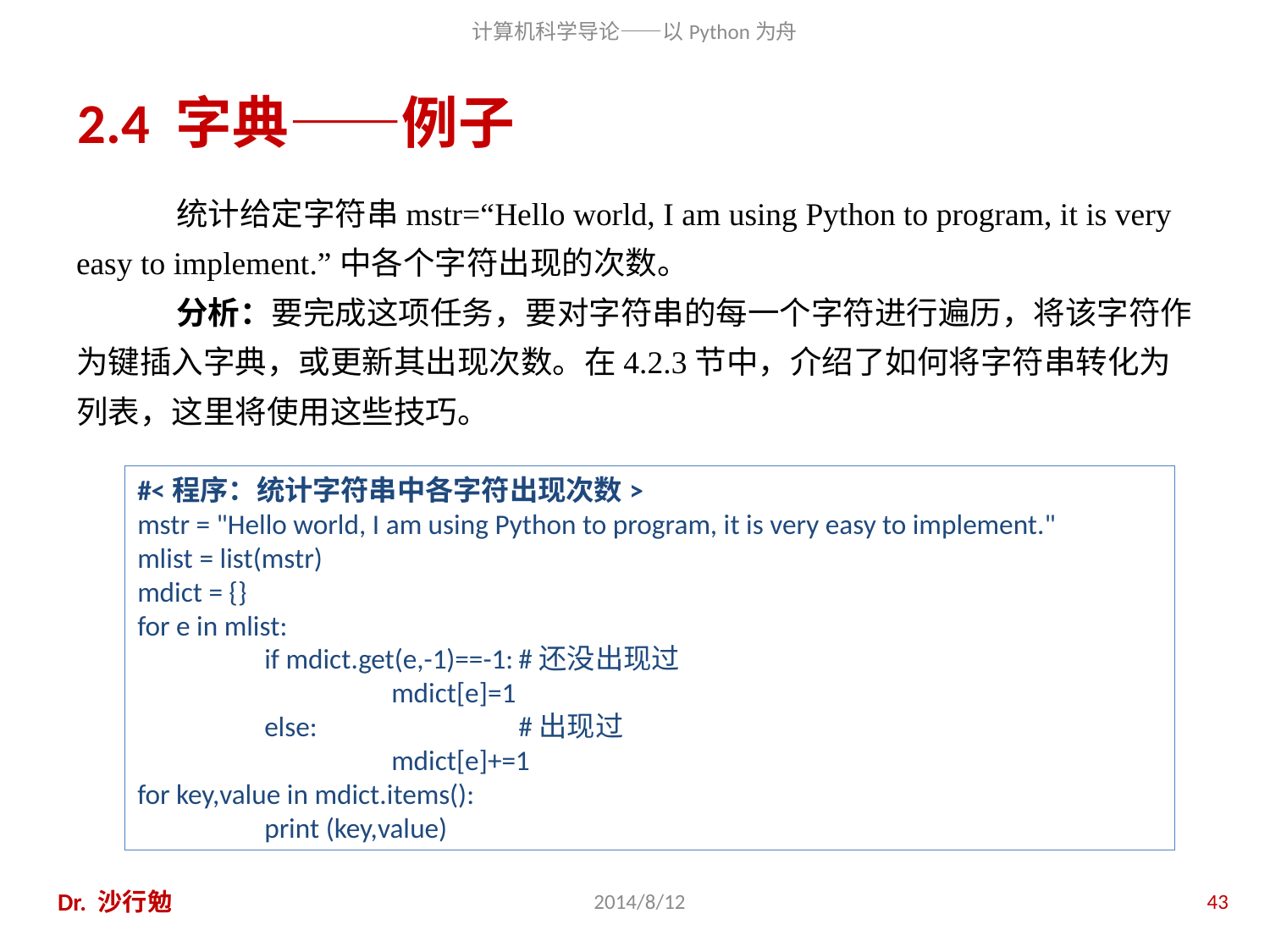

# 2.4 字典——例子
统计给定字符串mstr=“Hello world, I am using Python to program, it is very easy to implement.”中各个字符出现的次数。
分析：要完成这项任务，要对字符串的每一个字符进行遍历，将该字符作为键插入字典，或更新其出现次数。在4.2.3节中，介绍了如何将字符串转化为列表，这里将使用这些技巧。
#<程序：统计字符串中各字符出现次数>
mstr = "Hello world, I am using Python to program, it is very easy to implement."
mlist = list(mstr)
mdict = {}
for e in mlist:
	if mdict.get(e,-1)==-1:	#还没出现过
		mdict[e]=1
	else:	  	#出现过
		mdict[e]+=1
for key,value in mdict.items():
	print (key,value)
Dr. 沙行勉
2014/8/12
43